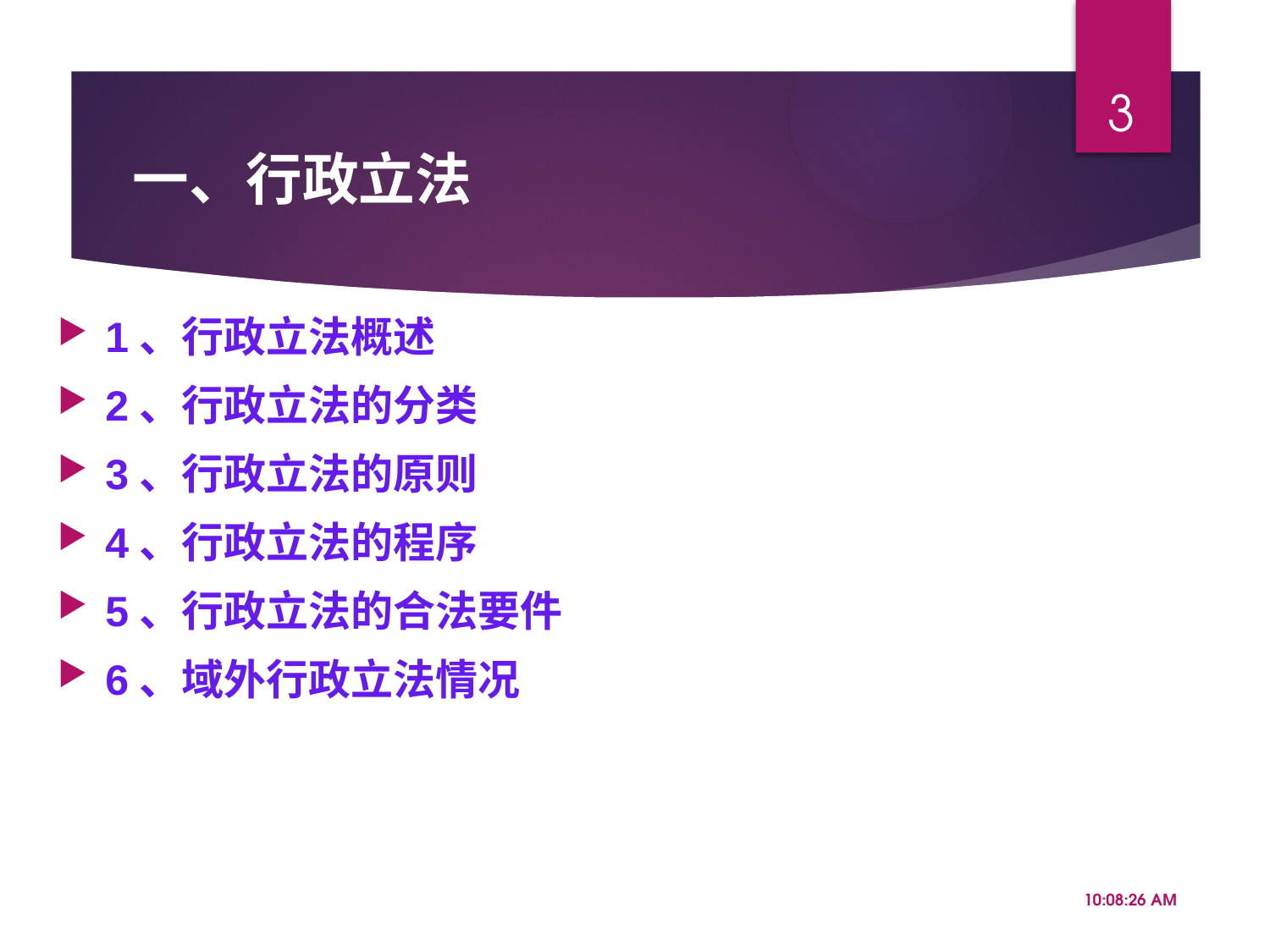

3
# 一、行政立法
1、行政立法概述
2、行政立法的分类
3、行政立法的原则
4、行政立法的程序
5、行政立法的合法要件
6、域外行政立法情况

10:08:26 AM